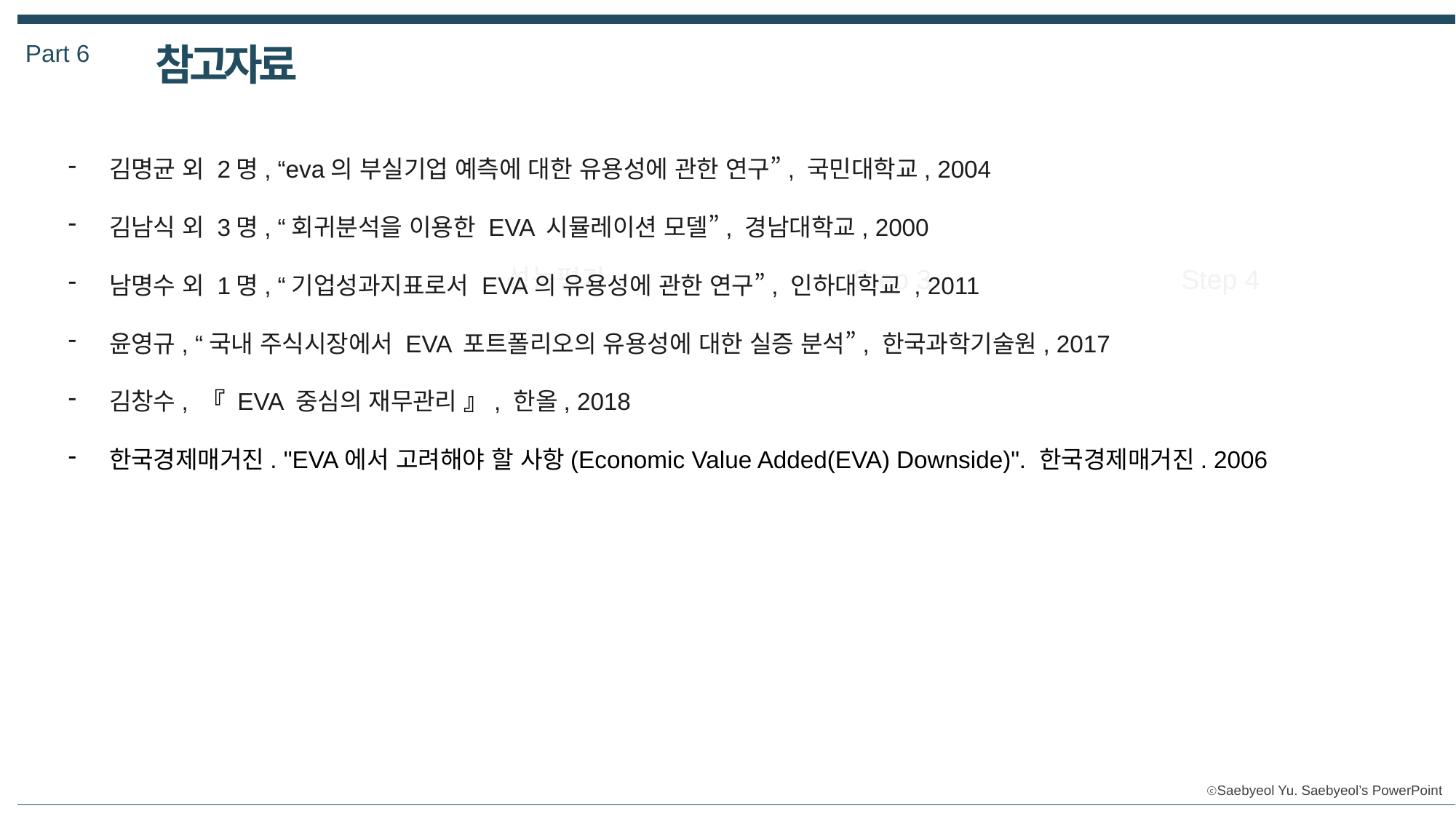

Part 6
참고자료
김명균 외 2명, “eva의 부실기업 예측에 대한 유용성에 관한 연구”, 국민대학교, 2004
김남식 외 3명, “회귀분석을 이용한 EVA 시뮬레이션 모델”, 경남대학교, 2000

남명수 외 1명, “기업성과지표로서 EVA의 유용성에 관한 연구”, 인하대학교 , 2011

윤영규, “국내 주식시장에서 EVA 포트폴리오의 유용성에 대한 실증 분석”, 한국과학기술원, 2017

김창수, 『 EVA 중심의 재무관리 』, 한올, 2018

한국경제매거진. "EVA에서 고려해야 할 사항(Economic Value Added(EVA) Downside)". 한국경제매거진. 2006

성능평가
Step 3
Step 4